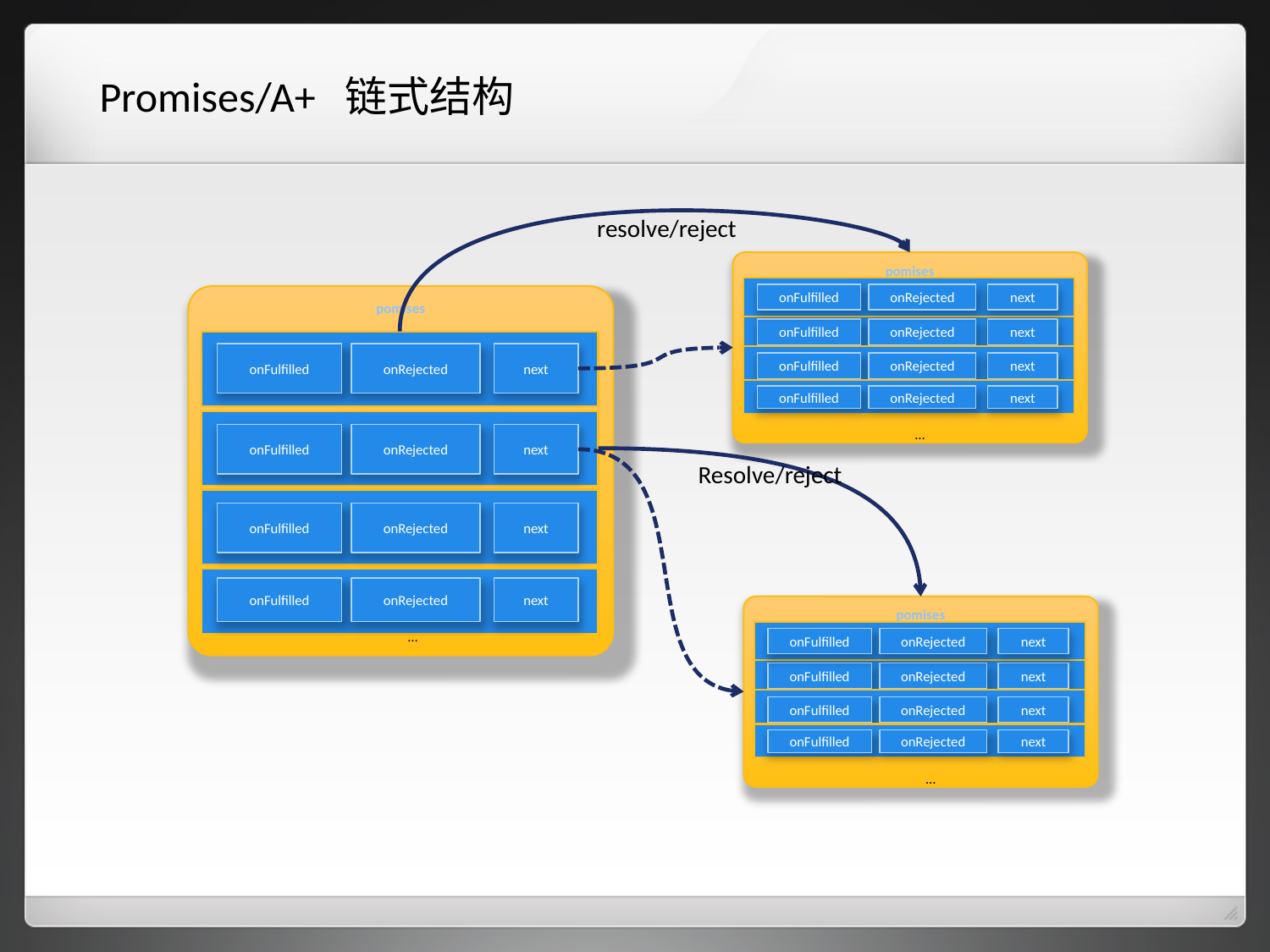

Promises/A+  链式结构
resolve/reject
pomises

onFulfilled
onRejected
next

onFulfilled
onRejected
next

onFulfilled
onRejected
next

onFulfilled
onRejected
next
…
pomises

onFulfilled
onRejected
next

onFulfilled
onRejected
next

onFulfilled
onRejected
next

onFulfilled
onRejected
next
…
Resolve/reject
pomises

onFulfilled
onRejected
next

onFulfilled
onRejected
next

onFulfilled
onRejected
next

onFulfilled
onRejected
next
…